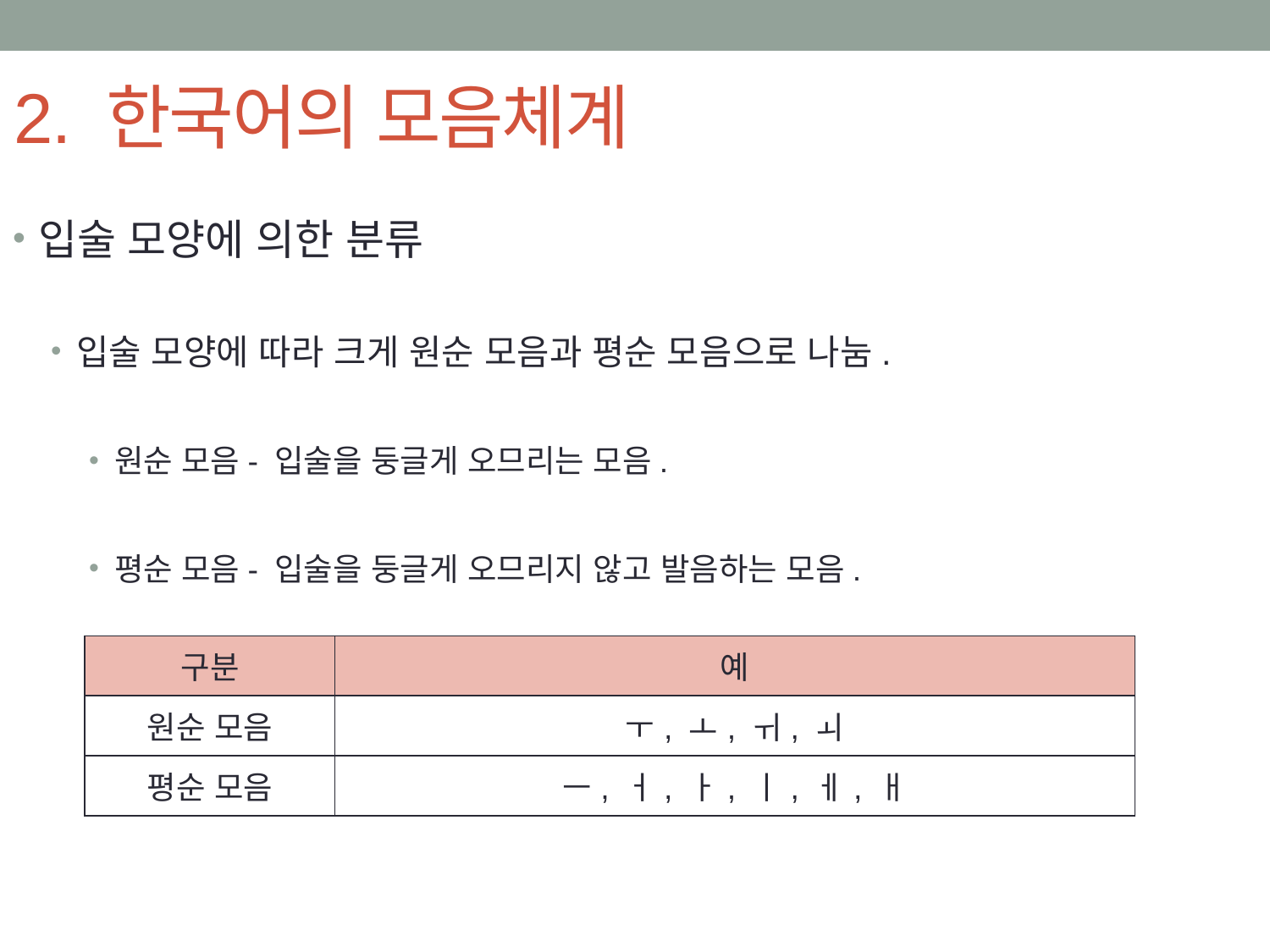

# 2. 한국어의 모음체계
입술 모양에 의한 분류

입술 모양에 따라 크게 원순 모음과 평순 모음으로 나눔.

원순 모음- 입술을 둥글게 오므리는 모음.

평순 모음- 입술을 둥글게 오므리지 않고 발음하는 모음.

| 구분 | 예 |
| --- | --- |
| 원순 모음 | ㅜ, ㅗ, ㅟ, ㅚ |
| 평순 모음 | ㅡ, ㅓ, ㅏ, ㅣ, ㅔ, ㅐ |